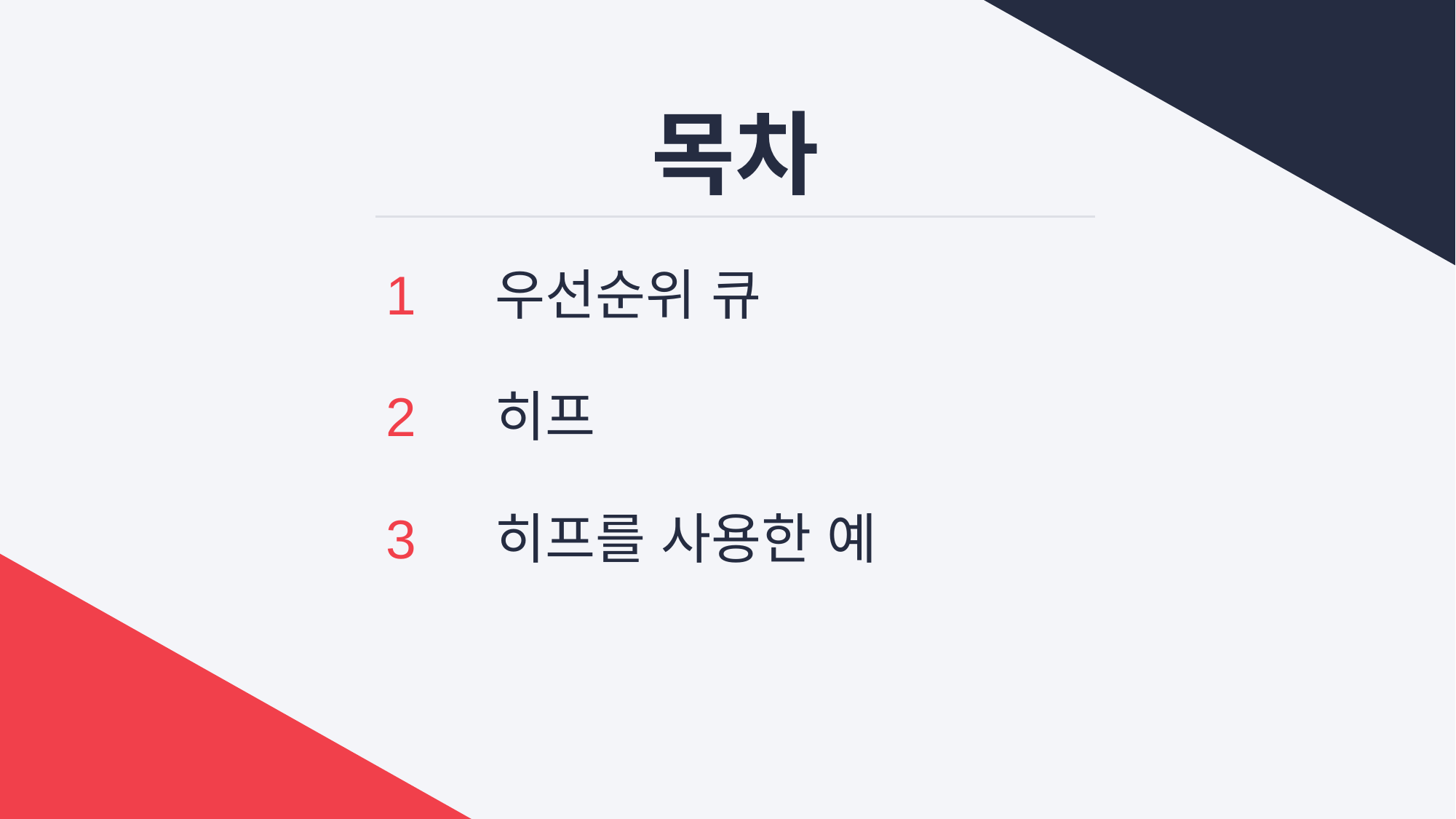

목차
1	우선순위 큐
2	히프
3	히프를 사용한 예